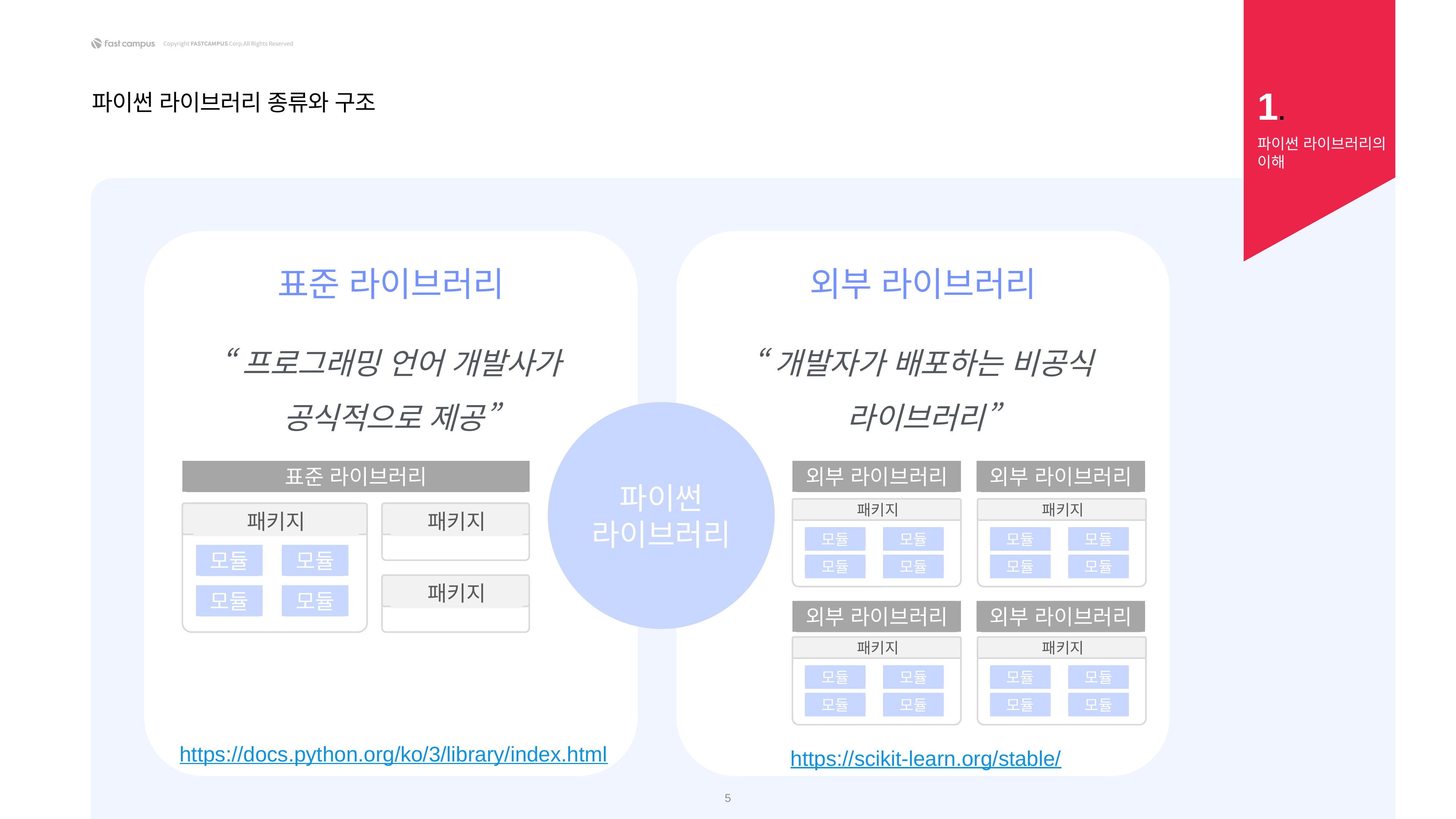

1.
파이썬 라이브러리 종류와 구조
파이썬 라이브러리의 이해

표준 라이브러리
외부 라이브러리
“프로그래밍 언어 개발사가 공식적으로 제공”
“개발자가 배포하는 비공식 라이브러리”
파이썬 라이브러리
표준 라이브러리

패키지

모듈

모듈

모듈

모듈

패키지

패키지

외부 라이브러리

외부 라이브러리

패키지

모듈

모듈

모듈

모듈

패키지

모듈

모듈

모듈

모듈

외부 라이브러리

외부 라이브러리

패키지

모듈

모듈

모듈

모듈

패키지

모듈

모듈

모듈

모듈

 https://docs.python.org/ko/3/library/index.html
https://scikit-learn.org/stable/
5